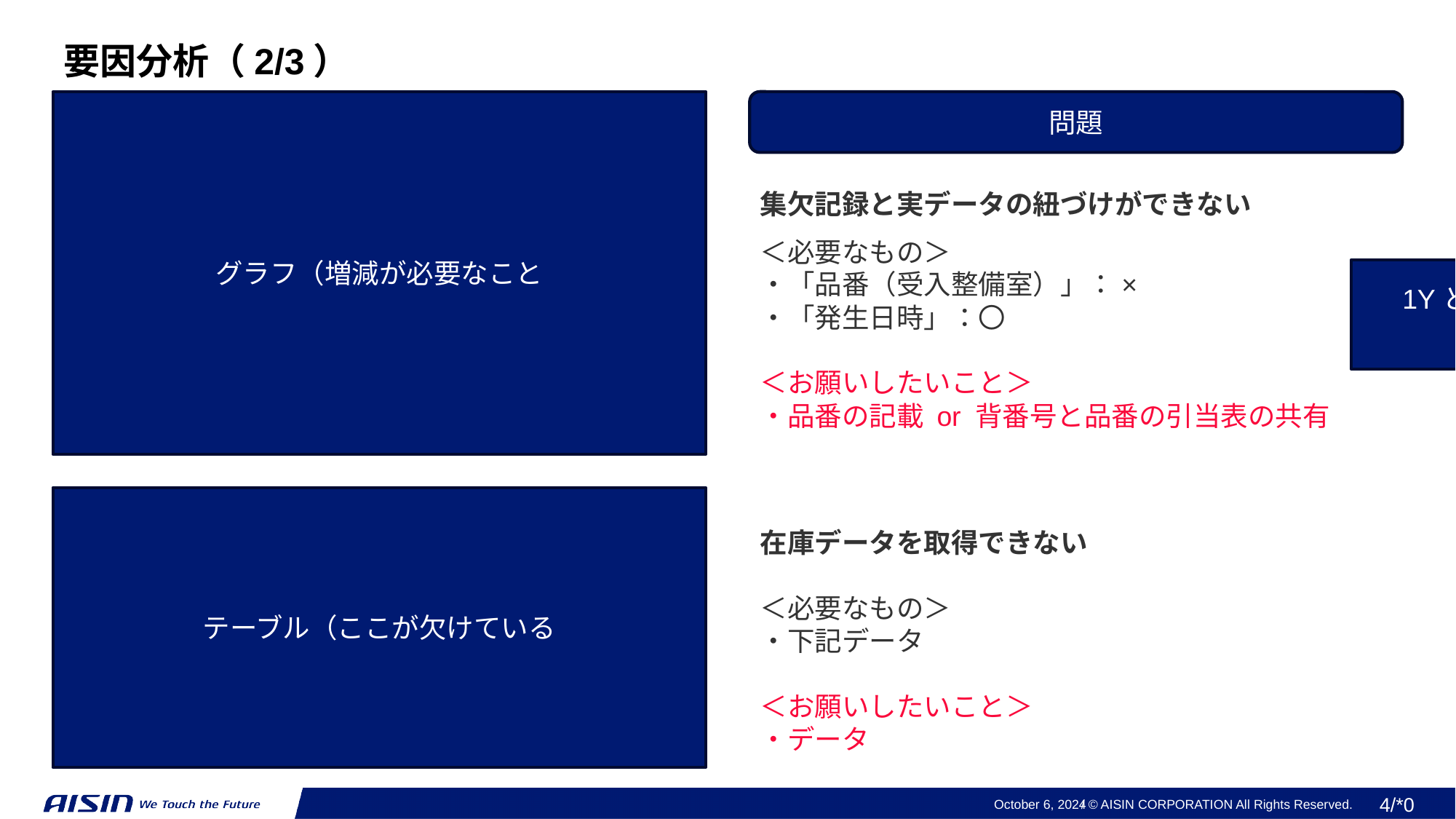

要因分析（2/3）
グラフ（増減が必要なこと
問題

集欠記録と実データの紐づけができない

＜必要なもの＞
・「品番（受入整備室）」：×
・「発生日時」：〇

＜お願いしたいこと＞
・品番の記載 or 背番号と品番の引当表の共有

1Yと1Zが合体してる
？

在庫データを取得できない

＜必要なもの＞
・下記データ

＜お願いしたいこと＞
・データ
テーブル（ここが欠けている
October 6, 2024